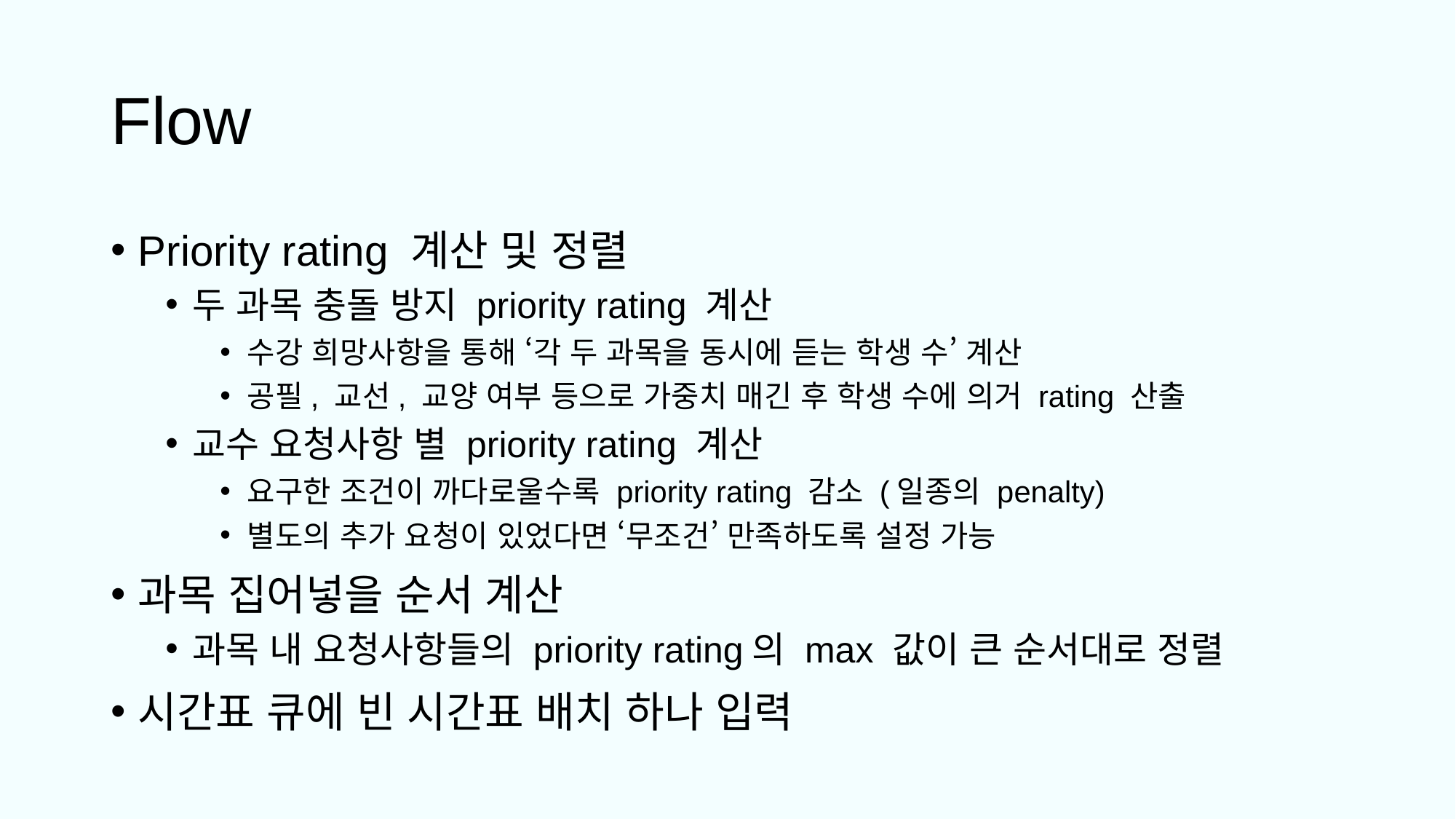

# Flow
Priority rating 계산 및 정렬
두 과목 충돌 방지 priority rating 계산
수강 희망사항을 통해 ‘각 두 과목을 동시에 듣는 학생 수’ 계산
공필, 교선, 교양 여부 등으로 가중치 매긴 후 학생 수에 의거 rating 산출
교수 요청사항 별 priority rating 계산
요구한 조건이 까다로울수록 priority rating 감소 (일종의 penalty)
별도의 추가 요청이 있었다면 ‘무조건’ 만족하도록 설정 가능
과목 집어넣을 순서 계산
과목 내 요청사항들의 priority rating의 max 값이 큰 순서대로 정렬
시간표 큐에 빈 시간표 배치 하나 입력